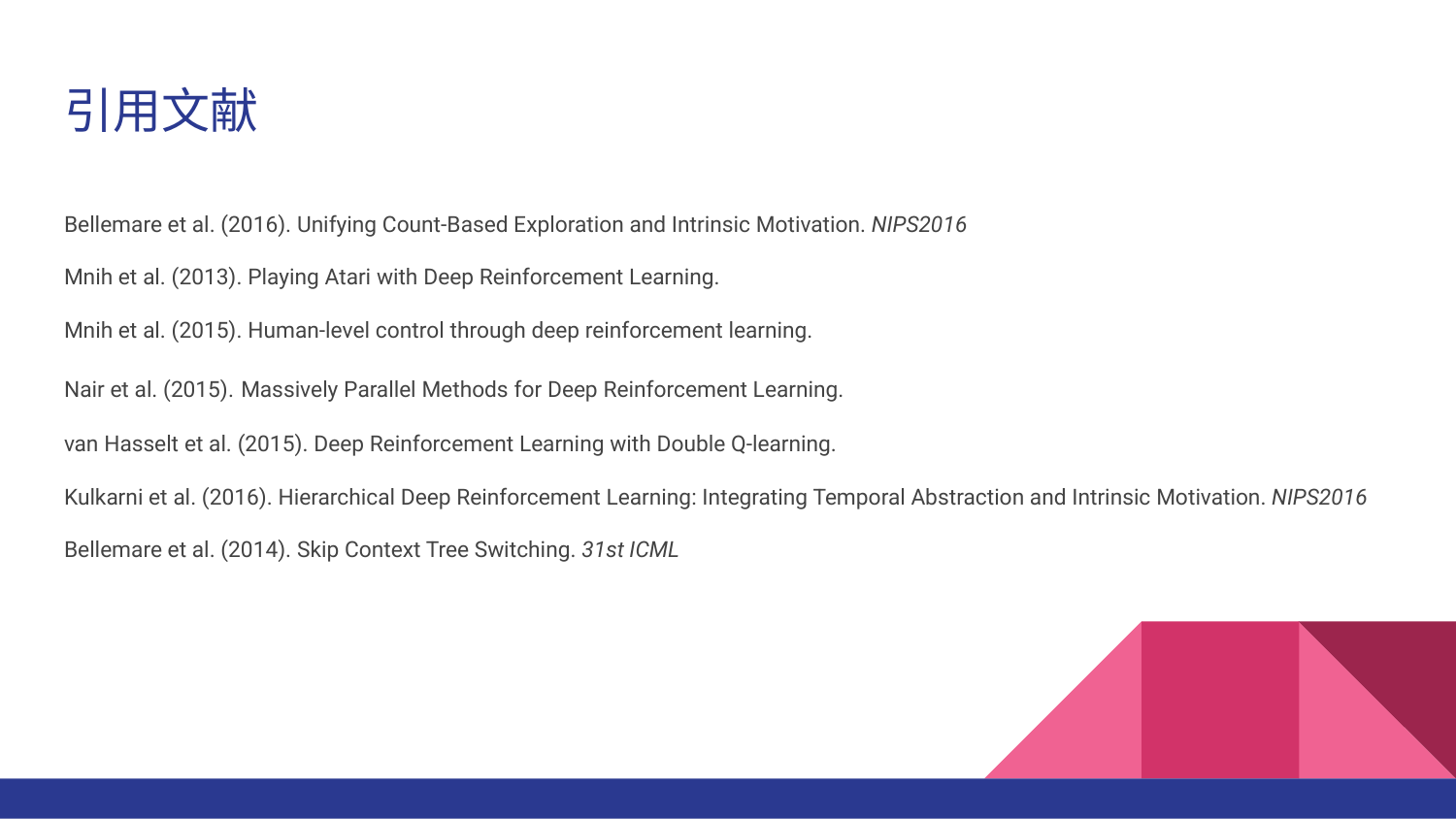

# 引用文献
Bellemare et al. (2016). Unifying Count-Based Exploration and Intrinsic Motivation. NIPS2016

Mnih et al. (2013). Playing Atari with Deep Reinforcement Learning.

Mnih et al. (2015). Human-level control through deep reinforcement learning.

Nair et al. (2015). Massively Parallel Methods for Deep Reinforcement Learning.

van Hasselt et al. (2015). Deep Reinforcement Learning with Double Q-learning.

Kulkarni et al. (2016). Hierarchical Deep Reinforcement Learning: Integrating Temporal Abstraction and Intrinsic Motivation. NIPS2016

Bellemare et al. (2014). Skip Context Tree Switching. 31st ICML